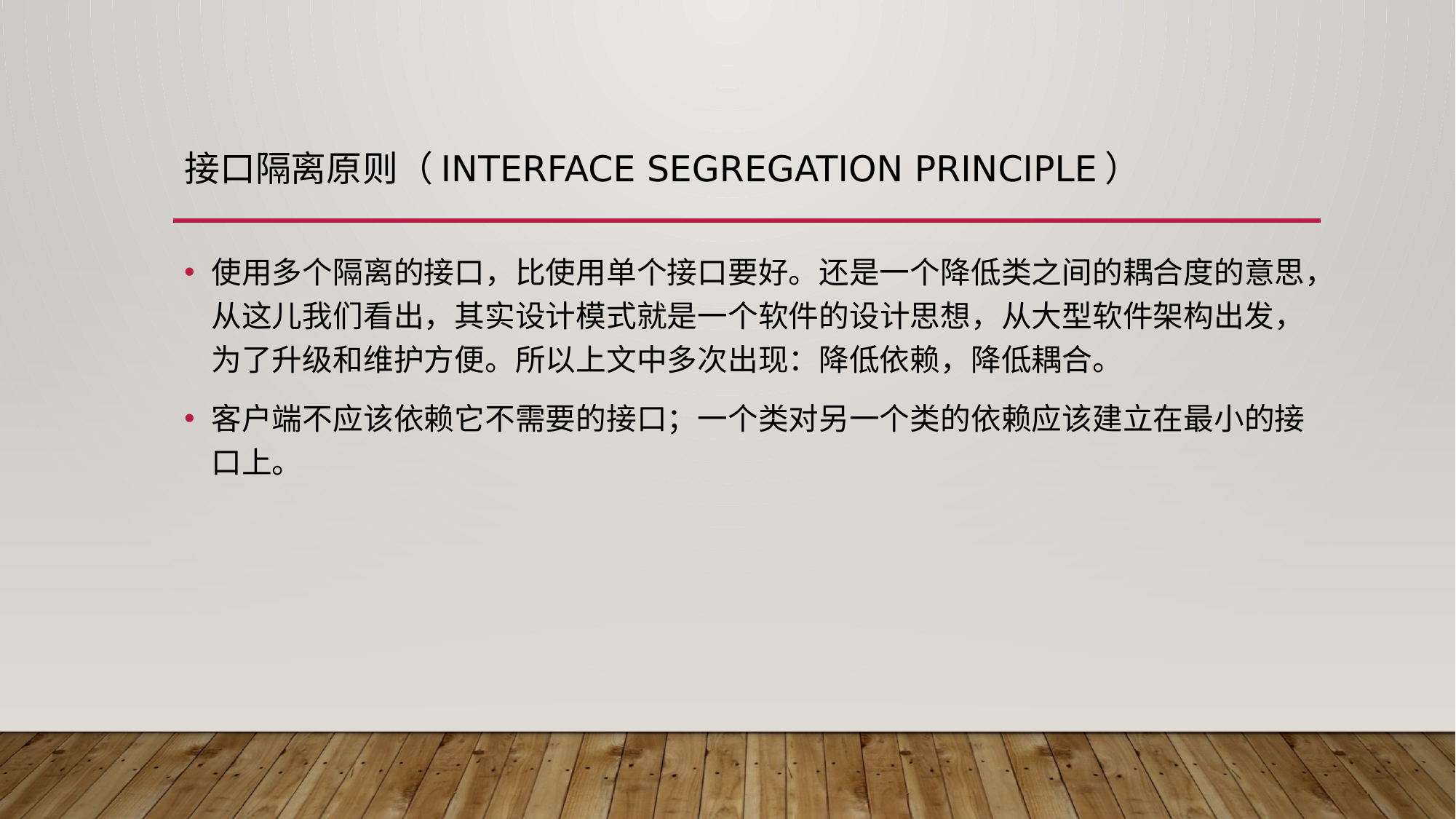

# 接口隔离原则（Interface Segregation Principle）
使用多个隔离的接口，比使用单个接口要好。还是一个降低类之间的耦合度的意思，从这儿我们看出，其实设计模式就是一个软件的设计思想，从大型软件架构出发，为了升级和维护方便。所以上文中多次出现：降低依赖，降低耦合。
客户端不应该依赖它不需要的接口；一个类对另一个类的依赖应该建立在最小的接口上。